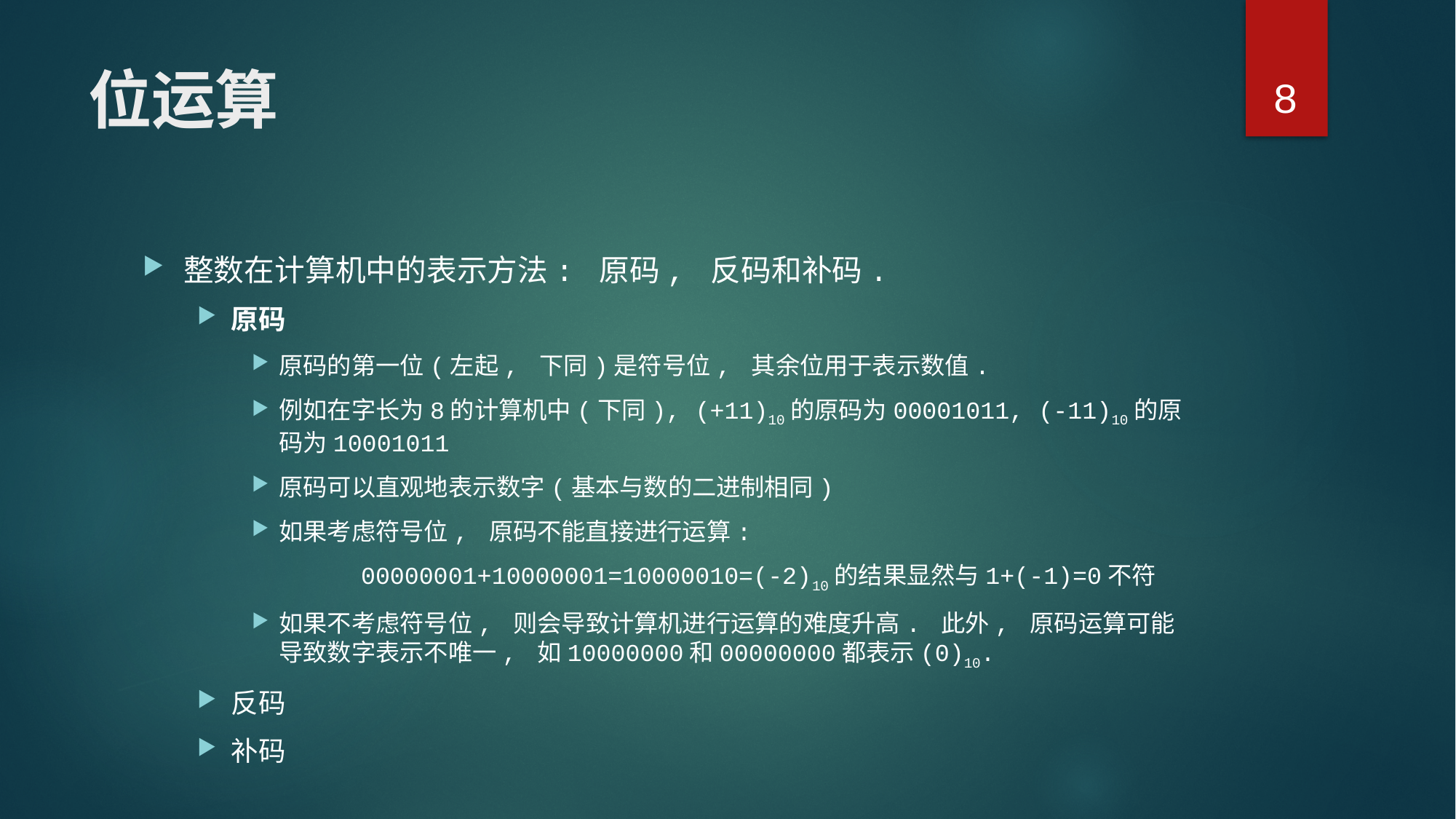

8
# 位运算
整数在计算机中的表示方法: 原码, 反码和补码.
原码
原码的第一位(左起, 下同)是符号位, 其余位用于表示数值.
例如在字长为8的计算机中(下同), (+11)10的原码为00001011, (-11)10的原码为10001011
原码可以直观地表示数字(基本与数的二进制相同)
如果考虑符号位, 原码不能直接进行运算:
	00000001+10000001=10000010=(-2)10的结果显然与1+(-1)=0不符
如果不考虑符号位, 则会导致计算机进行运算的难度升高. 此外, 原码运算可能导致数字表示不唯一, 如10000000和00000000都表示(0)10.
反码
补码